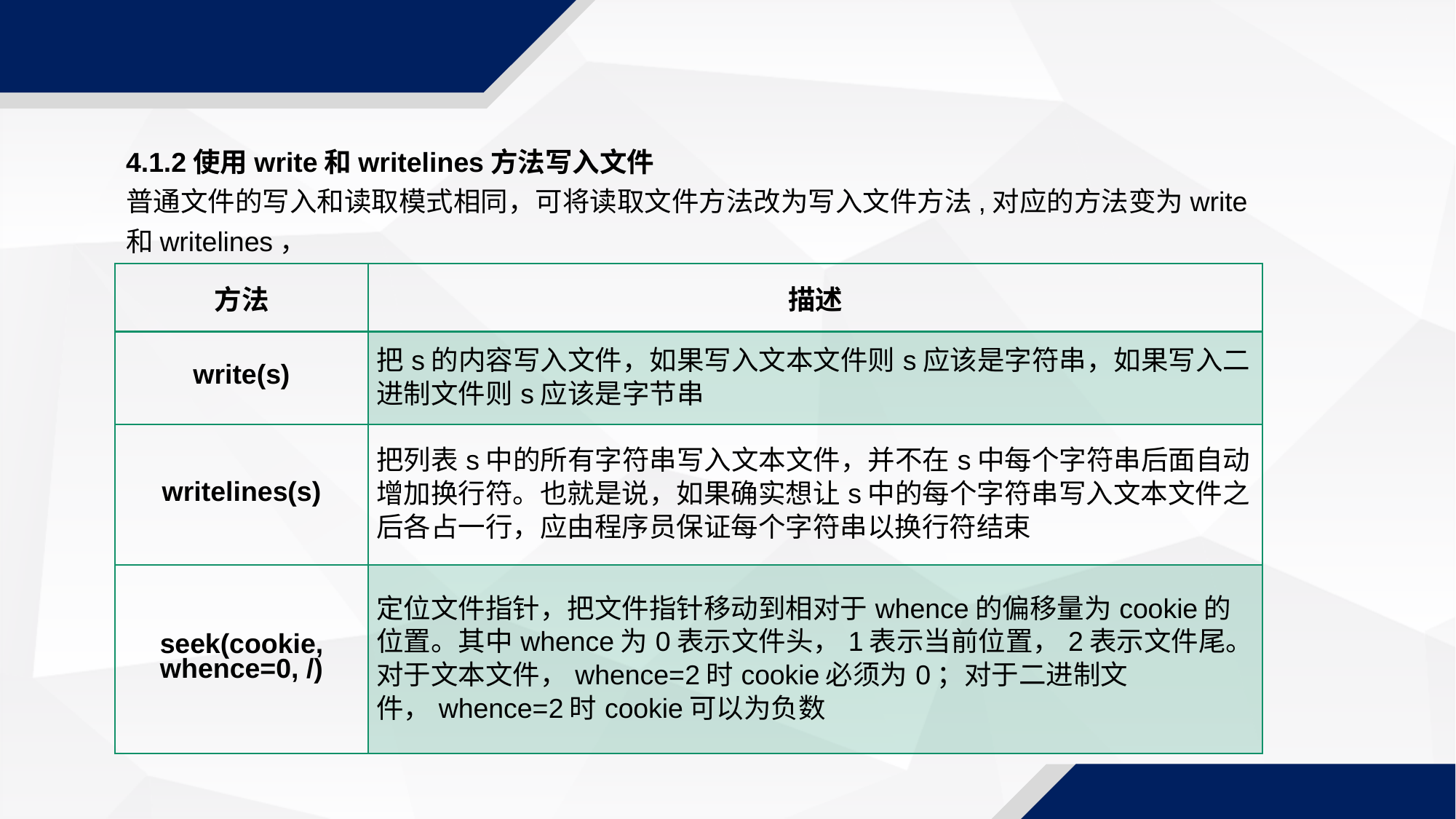

4.1.2使用write和writelines方法写入文件
普通文件的写入和读取模式相同，可将读取文件方法改为写入文件方法,对应的方法变为write和writelines，
| 方法 | 描述 |
| --- | --- |
| write(s) | 把s的内容写入文件，如果写入文本文件则s应该是字符串，如果写入二进制文件则s应该是字节串 |
| writelines(s) | 把列表s中的所有字符串写入文本文件，并不在s中每个字符串后面自动增加换行符。也就是说，如果确实想让s中的每个字符串写入文本文件之后各占一行，应由程序员保证每个字符串以换行符结束 |
| seek(cookie, whence=0, /) | 定位文件指针，把文件指针移动到相对于whence的偏移量为cookie的位置。其中whence为0表示文件头，1表示当前位置，2表示文件尾。对于文本文件，whence=2时cookie必须为0；对于二进制文件，whence=2时cookie可以为负数 |